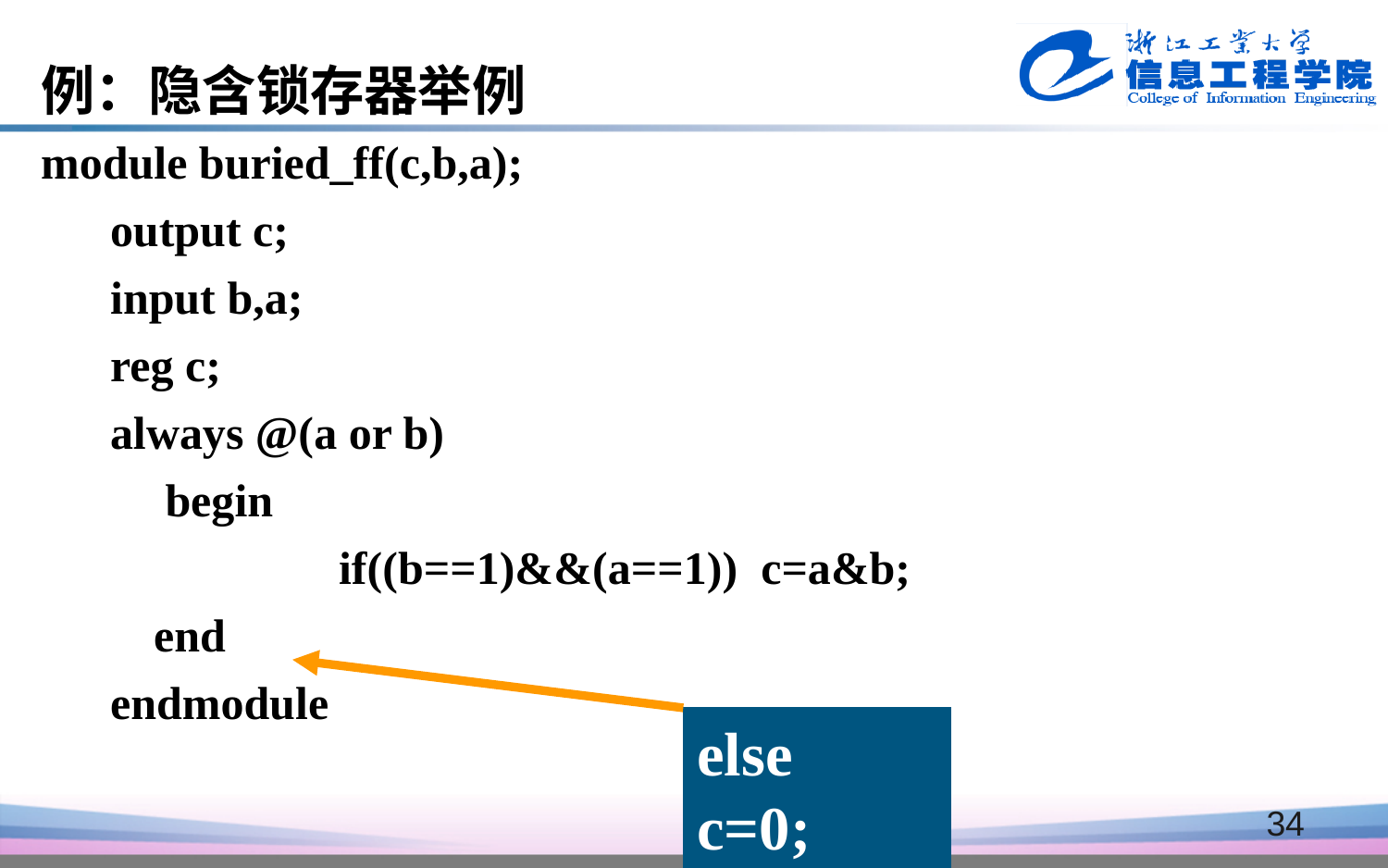

例：隐含锁存器举例
module buried_ff(c,b,a);
output c;
input b,a;
reg c;
always @(a or b)
 	 begin
  		    if((b==1)&&(a==1))  c=a&b;
  	end
endmodule

else  c=0;
34